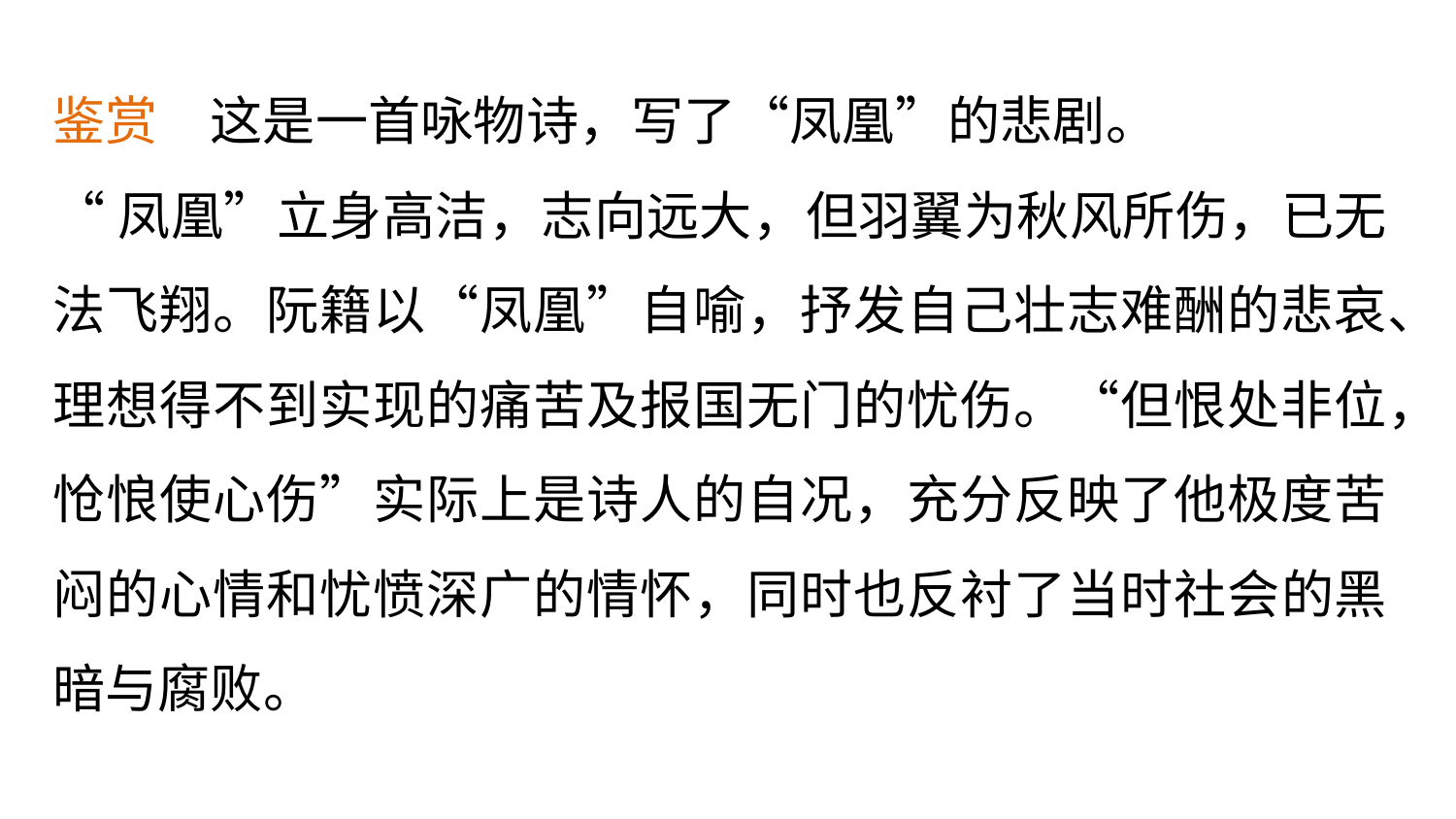

鉴赏　这是一首咏物诗，写了“凤凰”的悲剧。
“凤凰”立身高洁，志向远大，但羽翼为秋风所伤，已无法飞翔。阮籍以“凤凰”自喻，抒发自己壮志难酬的悲哀、理想得不到实现的痛苦及报国无门的忧伤。“但恨处非位，怆悢使心伤”实际上是诗人的自况，充分反映了他极度苦闷的心情和忧愤深广的情怀，同时也反衬了当时社会的黑暗与腐败。